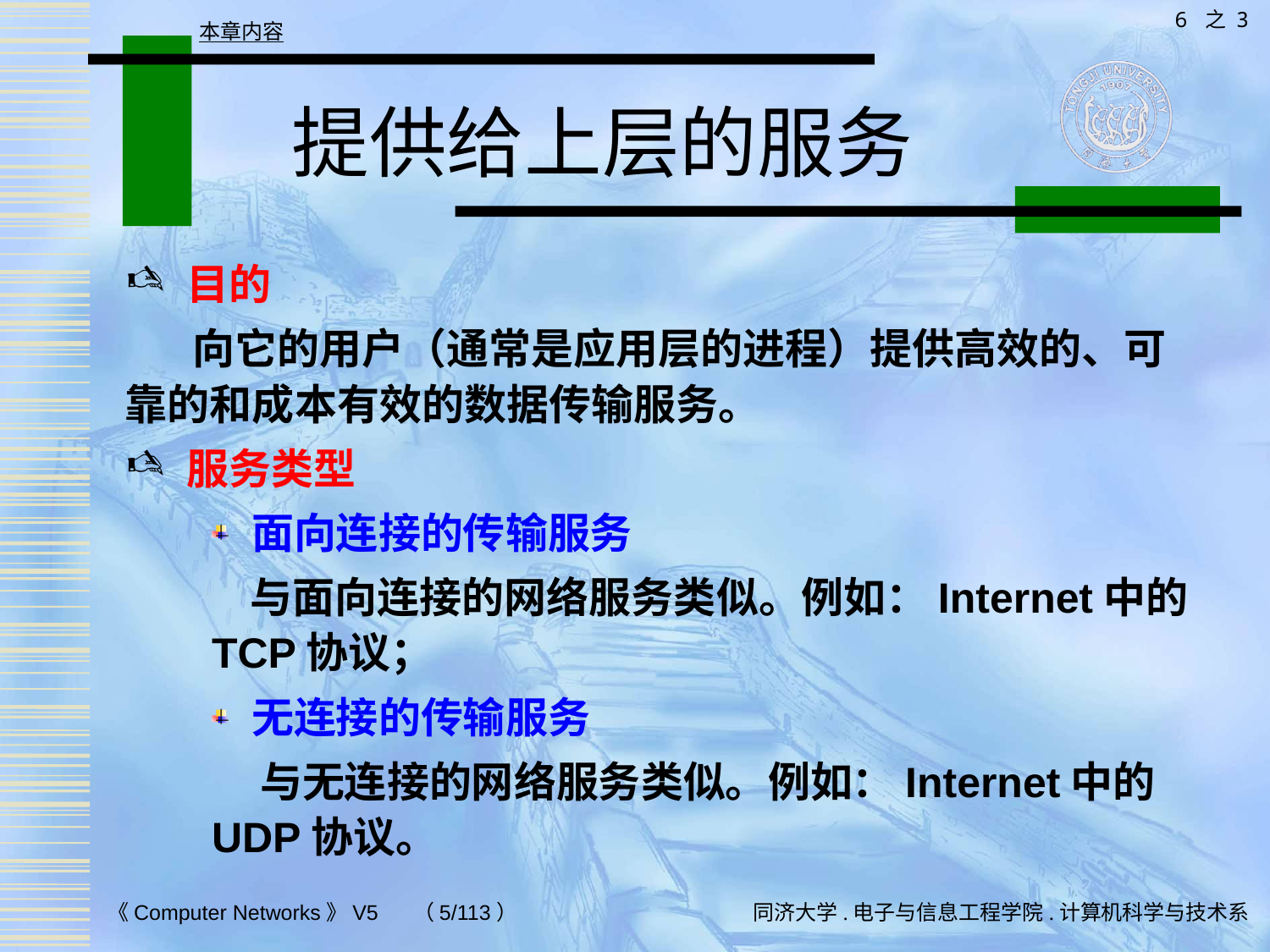

6 之 3
本章内容
# 提供给上层的服务
目的
      向它的用户（通常是应用层的进程）提供高效的、可靠的和成本有效的数据传输服务。
服务类型
面向连接的传输服务
   与面向连接的网络服务类似。例如：Internet中的TCP协议；
无连接的传输服务
    与无连接的网络服务类似。例如：Internet中的UDP协议。